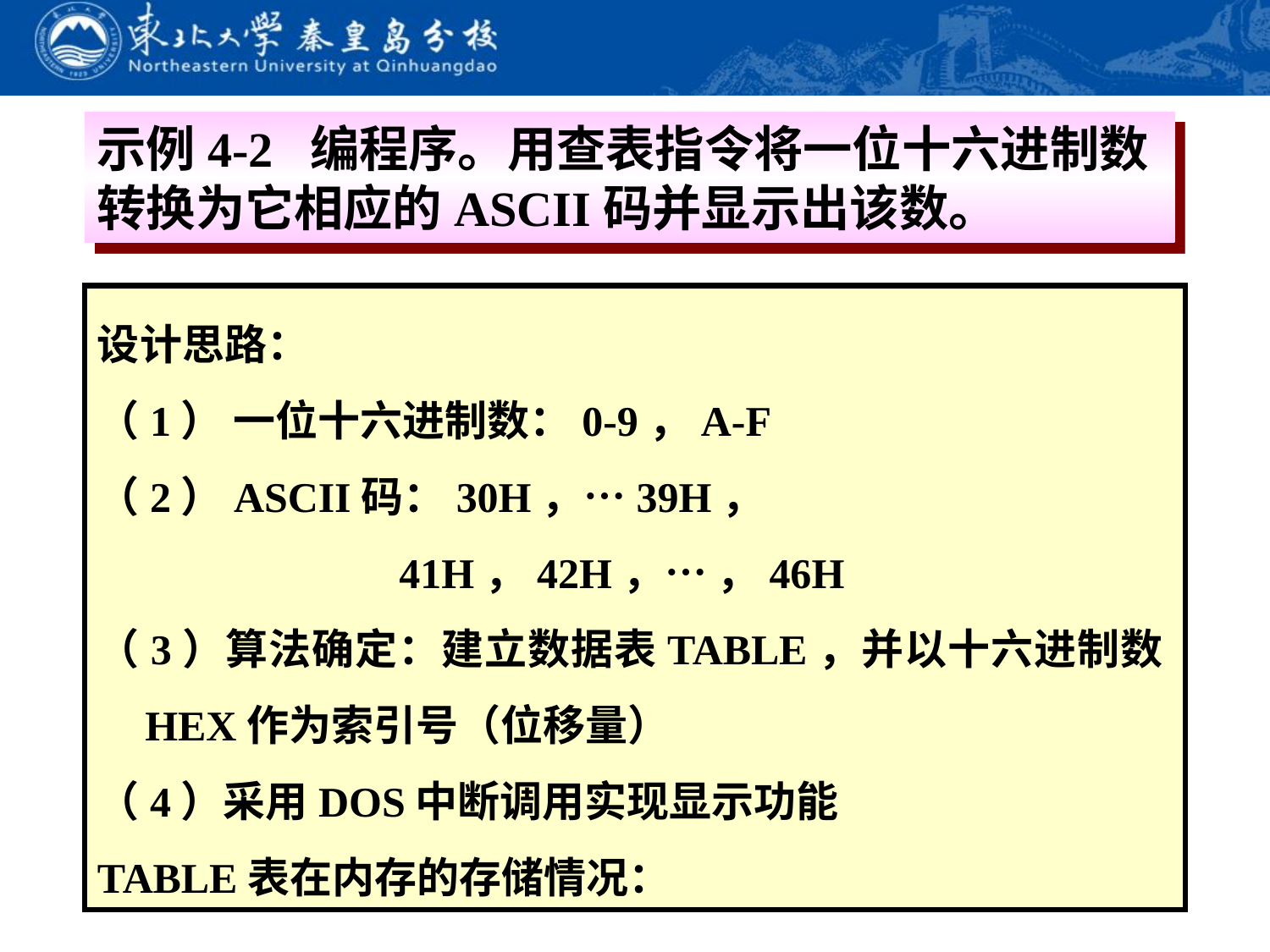

示例4-2  编程序。用查表指令将一位十六进制数转换为它相应的ASCII码并显示出该数。
设计思路：
（1） 一位十六进制数：0-9，A-F
（2）ASCII码：30H，…39H，
	                        41H，42H，… ，46H
（3）算法确定：建立数据表TABLE，并以十六进制数HEX作为索引号（位移量）
（4）采用DOS中断调用实现显示功能
TABLE表在内存的存储情况：